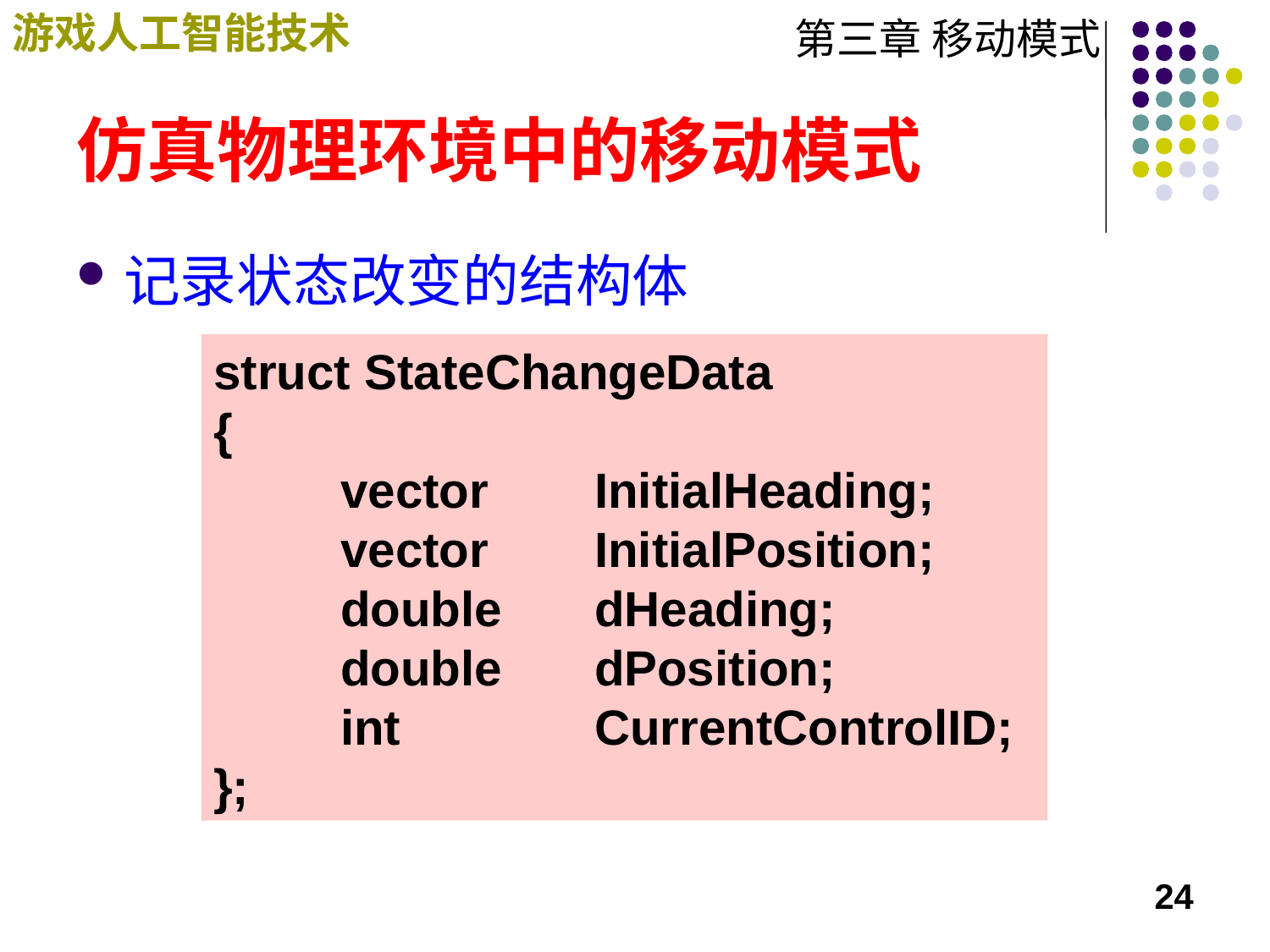

# 仿真物理环境中的移动模式
记录状态改变的结构体
struct StateChangeData
{
	vector	InitialHeading;
	vector	InitialPosition;
	double	dHeading;
	double	dPosition;
	int		CurrentControlID;
};
24